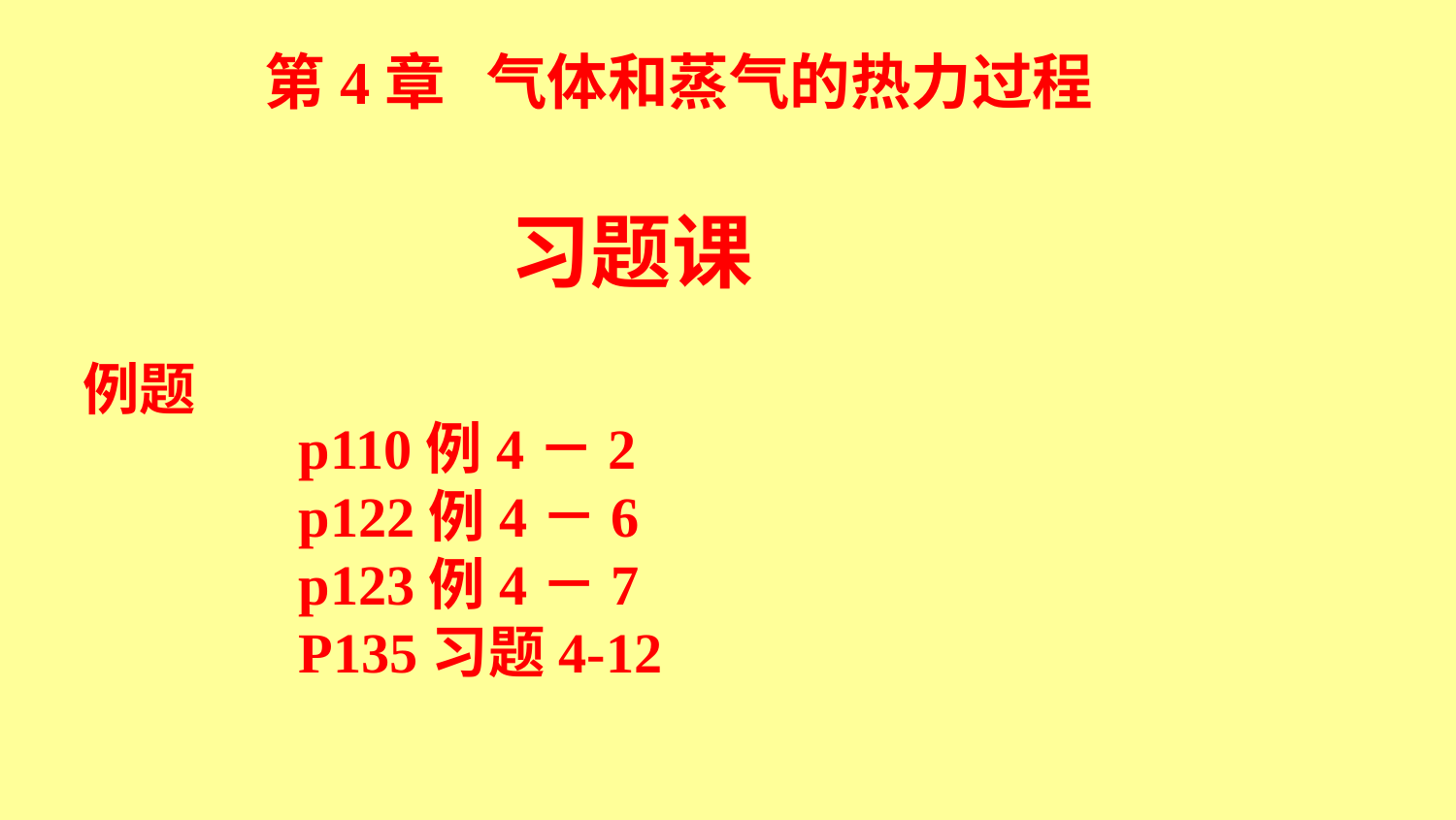

第4章   气体和蒸气的热力过程
习题课
# 例题
p110例4－2
p122例4－6
p123例4－7
P135习题4-12